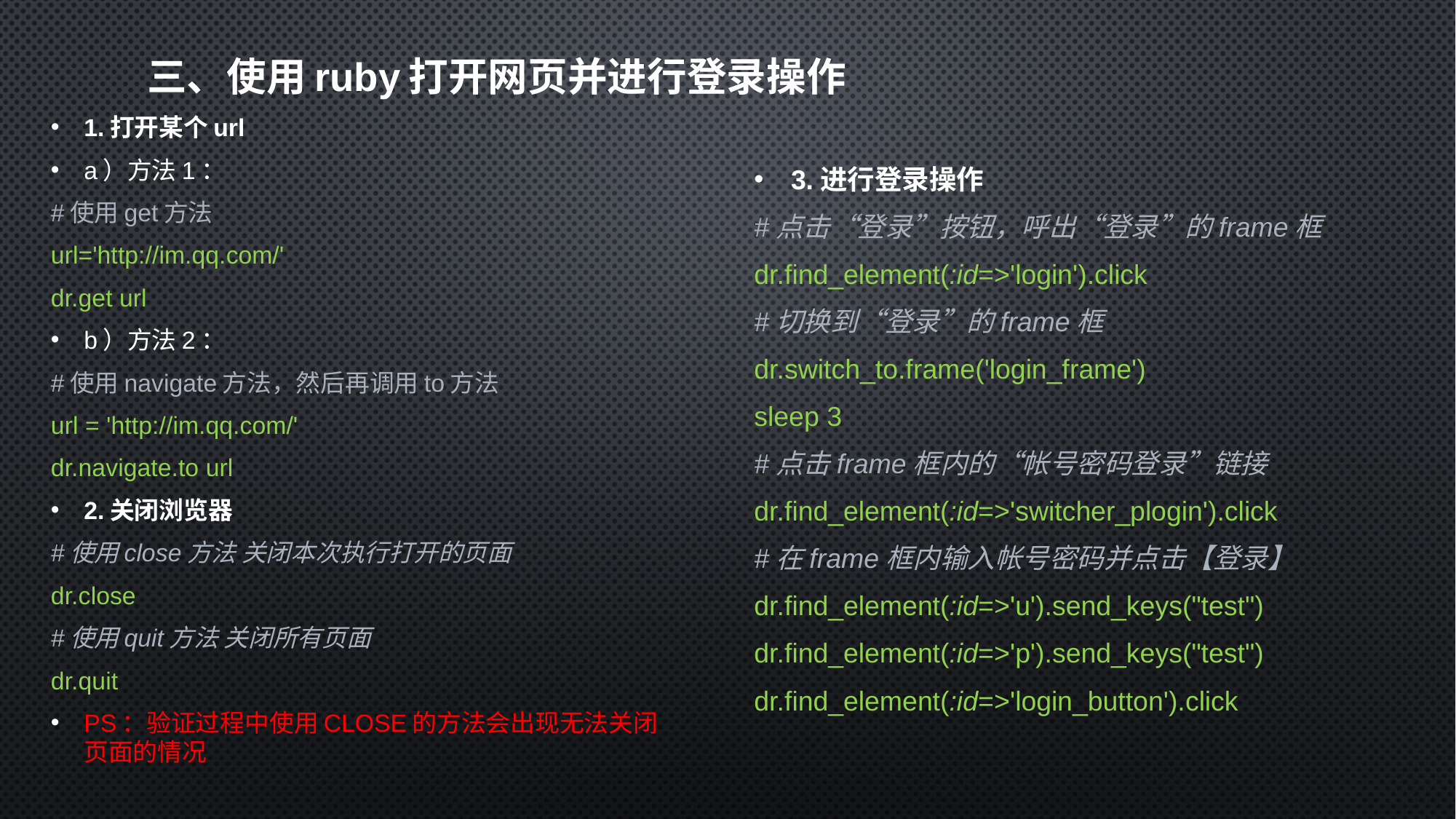

# 三、使用ruby打开网页并进行登录操作
3.进行登录操作
#点击“登录”按钮，呼出“登录”的frame框
dr.find_element(:id=>'login').click
#切换到“登录”的frame框
dr.switch_to.frame('login_frame')
sleep 3
#点击frame框内的“帐号密码登录”链接
dr.find_element(:id=>'switcher_plogin').click
#在frame框内输入帐号密码并点击【登录】
dr.find_element(:id=>'u').send_keys("test")
dr.find_element(:id=>'p').send_keys("test")
dr.find_element(:id=>'login_button').click
1.打开某个url
a）方法1：
#使用get方法
url='http://im.qq.com/'
dr.get url
b）方法2：
#使用navigate方法，然后再调用to方法
url = 'http://im.qq.com/'
dr.navigate.to url
2.关闭浏览器
#使用close方法 关闭本次执行打开的页面
dr.close
#使用quit方法 关闭所有页面
dr.quit
PS：验证过程中使用close的方法会出现无法关闭页面的情况